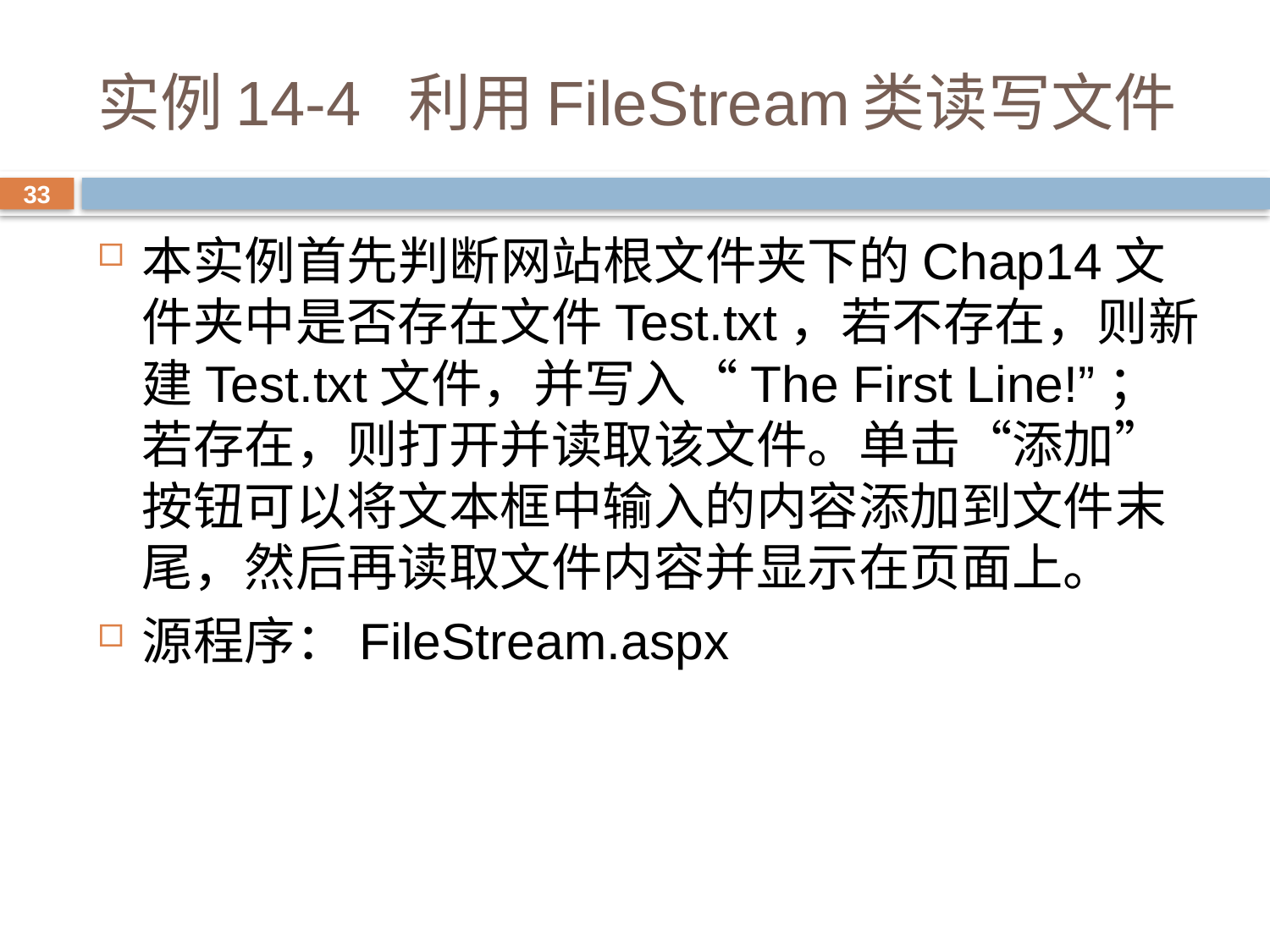

# 实例14-4  利用FileStream类读写文件
33
本实例首先判断网站根文件夹下的Chap14文件夹中是否存在文件Test.txt，若不存在，则新建Test.txt文件，并写入“The First Line!”；若存在，则打开并读取该文件。单击“添加”按钮可以将文本框中输入的内容添加到文件末尾，然后再读取文件内容并显示在页面上。
源程序：FileStream.aspx